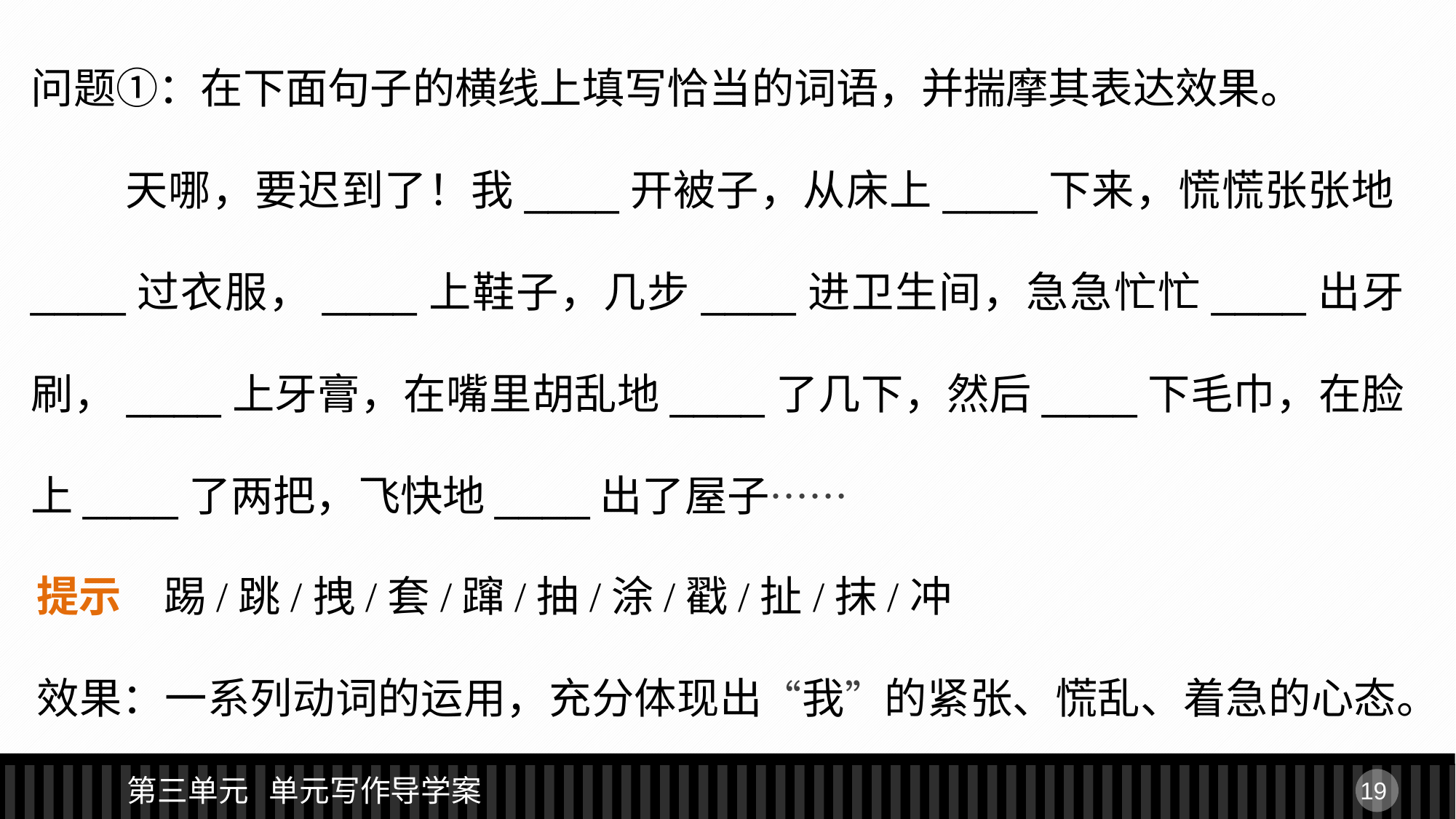

问题①：在下面句子的横线上填写恰当的词语，并揣摩其表达效果。
        天哪，要迟到了！我____开被子，从床上____下来，慌慌张张地____过衣服，____上鞋子，几步____进卫生间，急急忙忙____出牙刷，____上牙膏，在嘴里胡乱地____了几下，然后____下毛巾，在脸上____了两把，飞快地____出了屋子……
提示　踢/跳/拽/套/蹿/抽/涂/戳/扯/抹/冲
效果：一系列动词的运用，充分体现出“我”的紧张、慌乱、着急的心态。